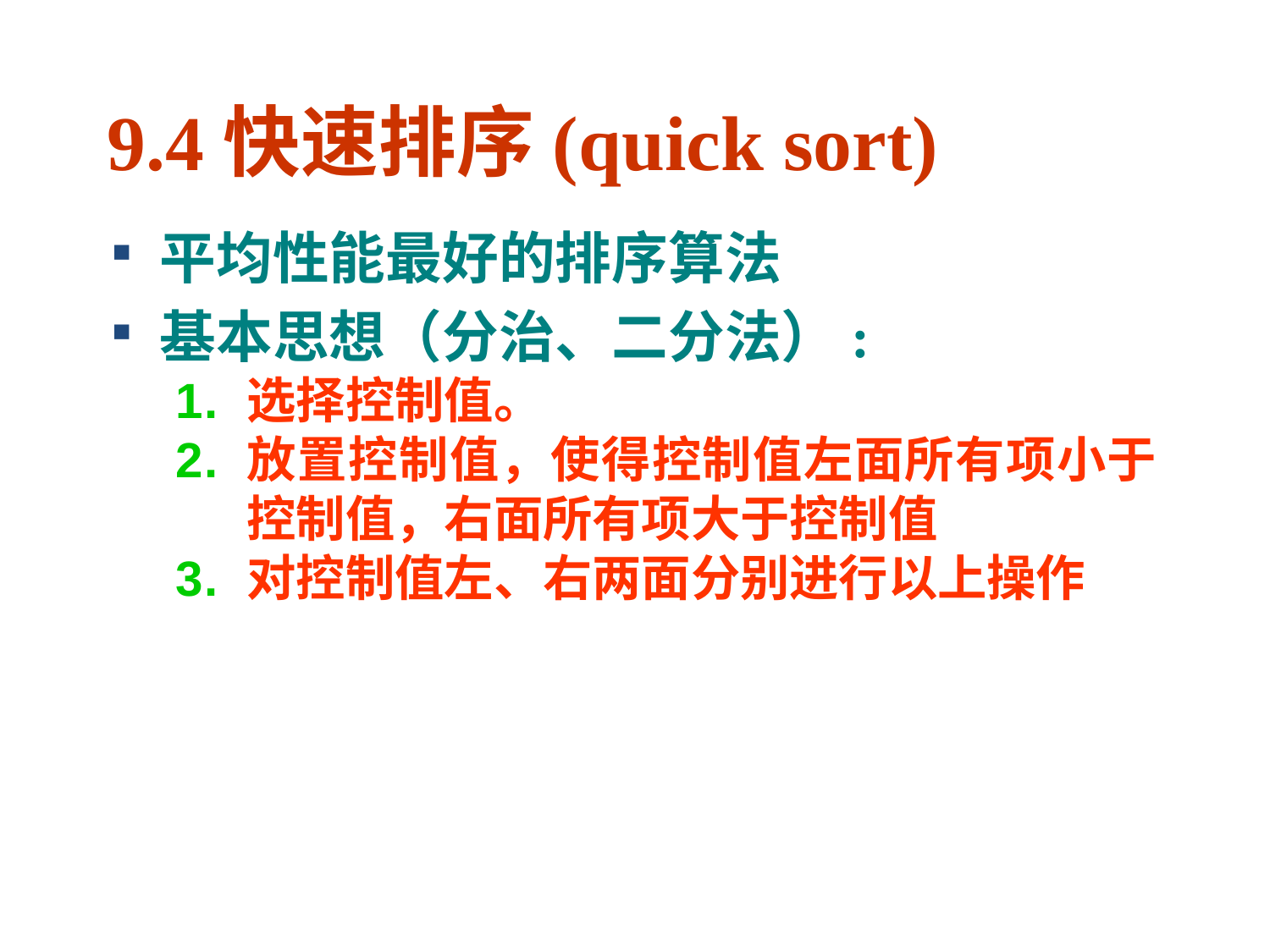

9.4快速排序(quick sort)
平均性能最好的排序算法
基本思想（分治、二分法）:
选择控制值。
放置控制值，使得控制值左面所有项小于控制值，右面所有项大于控制值
对控制值左、右两面分别进行以上操作